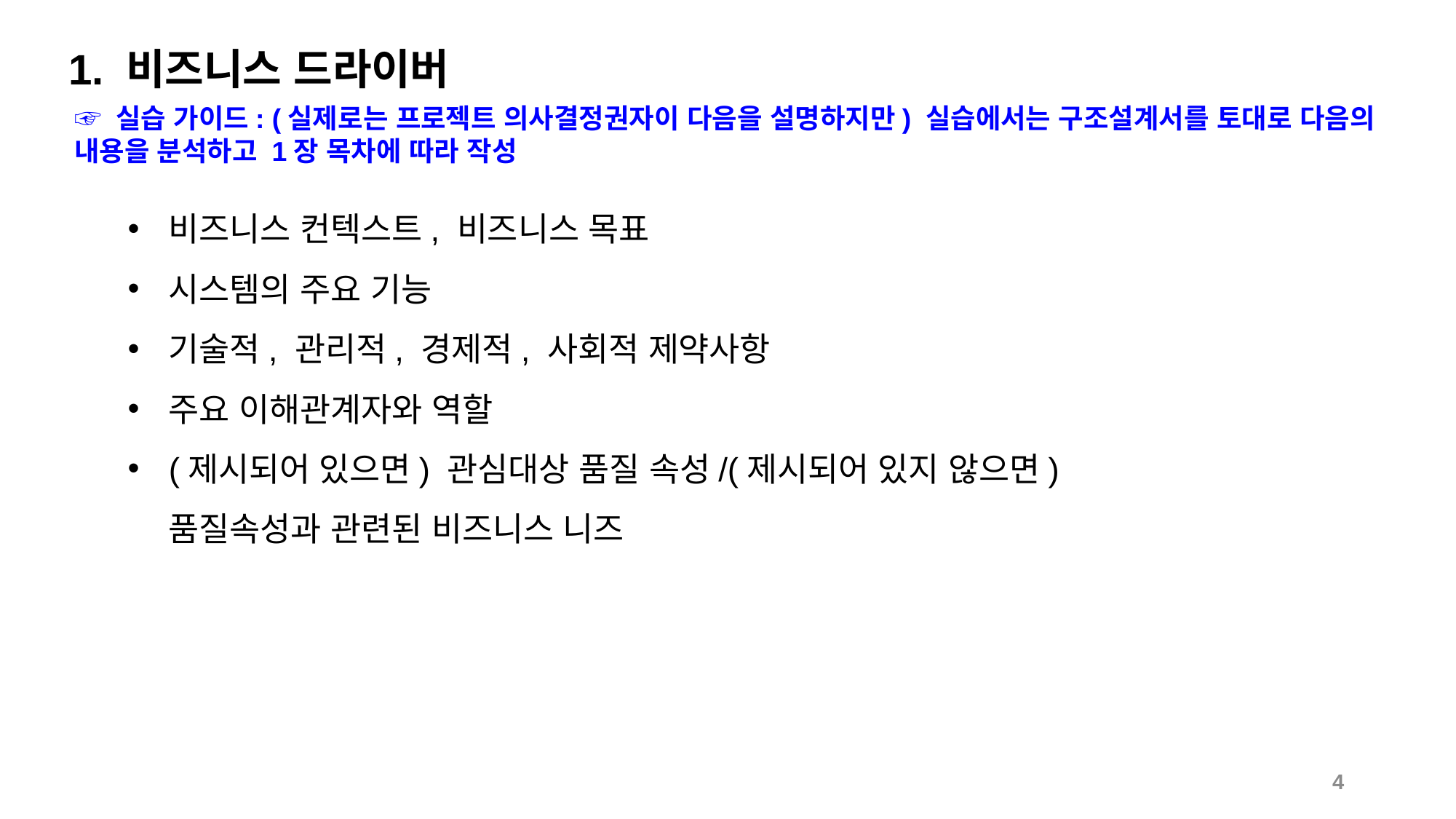

1. 비즈니스 드라이버
☞ 실습 가이드: (실제로는 프로젝트 의사결정권자이 다음을 설명하지만) 실습에서는 구조설계서를 토대로 다음의 내용을 분석하고 1장 목차에 따라 작성
비즈니스 컨텍스트, 비즈니스 목표
시스템의 주요 기능
기술적, 관리적, 경제적, 사회적 제약사항
주요 이해관계자와 역할
(제시되어 있으면) 관심대상 품질 속성/(제시되어 있지 않으면) 품질속성과 관련된 비즈니스 니즈
4